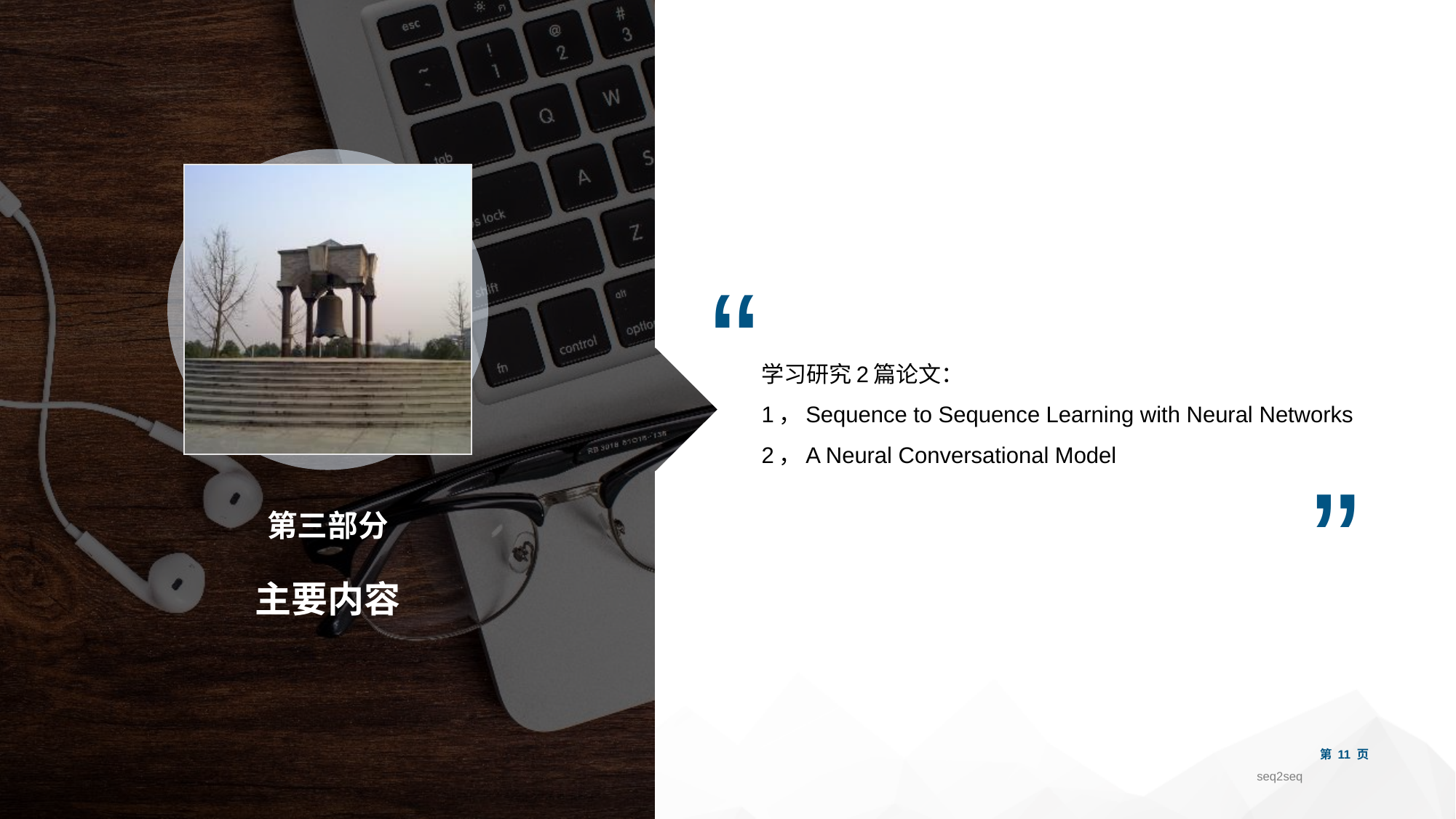

“
学习研究2篇论文：
1，Sequence to Sequence Learning with Neural Networks
2，A Neural Conversational Model

”
第三部分
主要内容
第 11 页
seq2seq